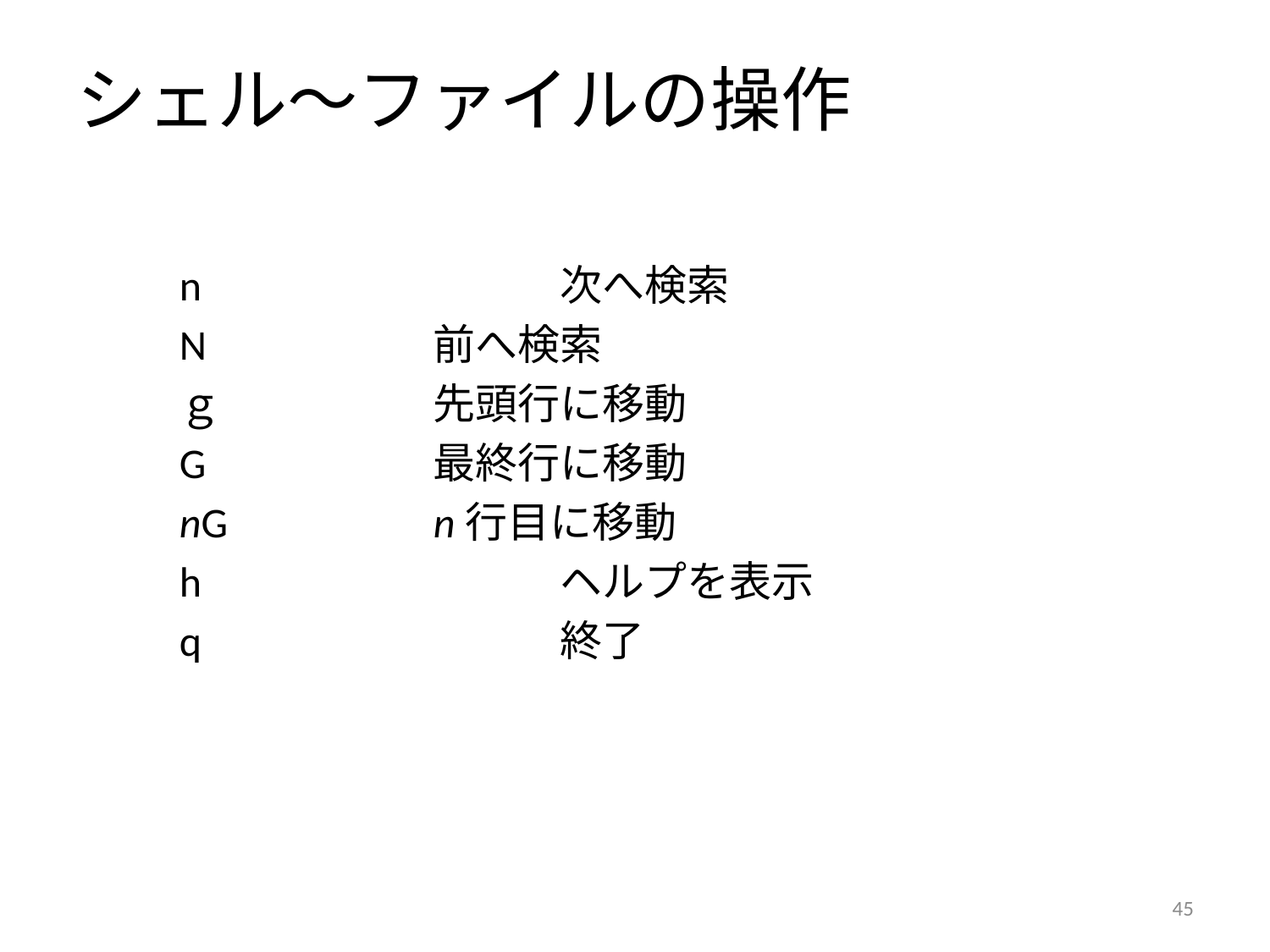

# シェル～ファイルの操作

	n			次へ検索
	N		前へ検索
	ｇ		先頭行に移動
	G		最終行に移動
	nG		n行目に移動
	h			ヘルプを表示
	q			終了

45